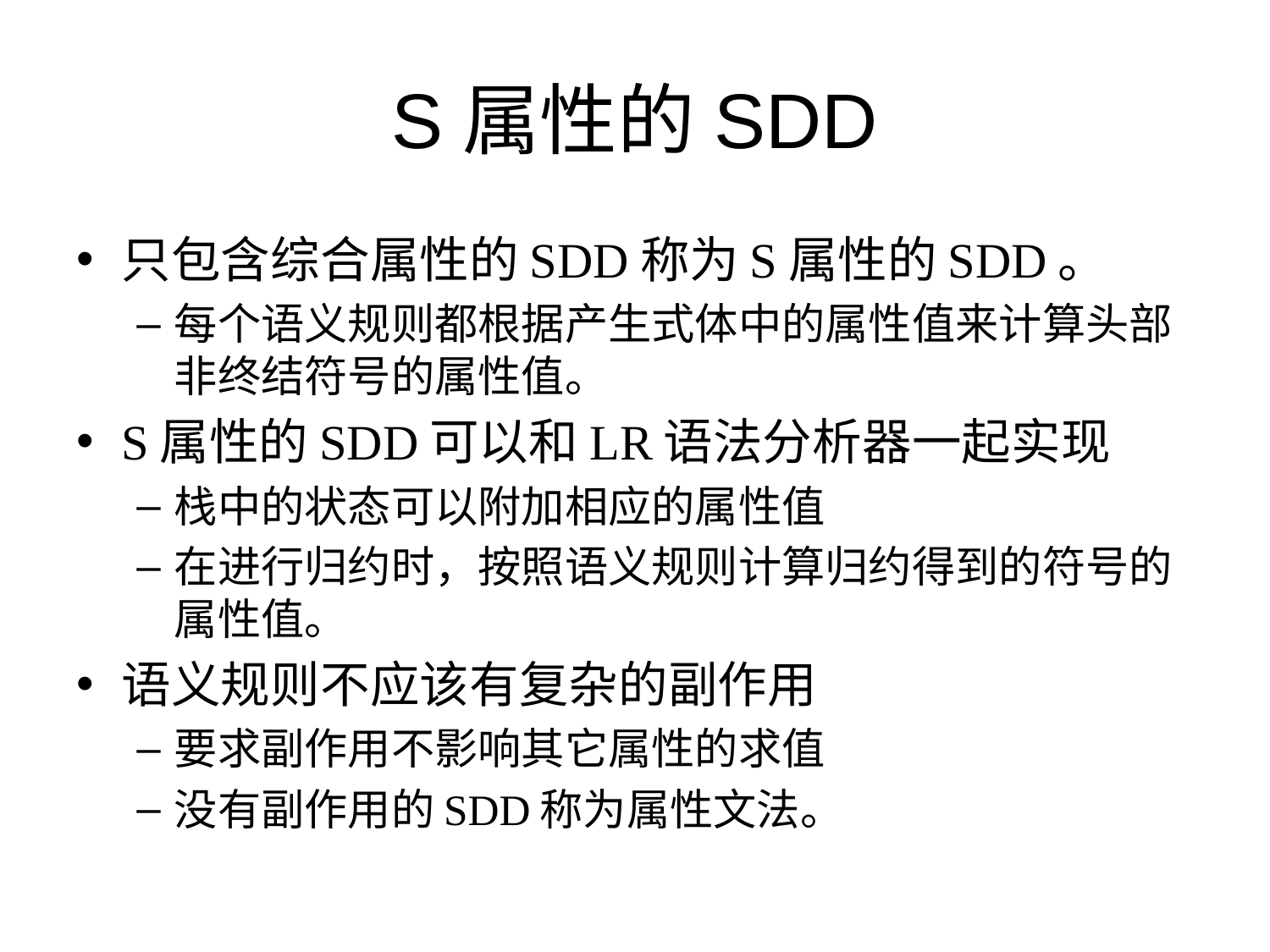

# S属性的SDD
只包含综合属性的SDD称为S属性的SDD。
每个语义规则都根据产生式体中的属性值来计算头部非终结符号的属性值。
S属性的SDD可以和LR语法分析器一起实现
栈中的状态可以附加相应的属性值
在进行归约时，按照语义规则计算归约得到的符号的属性值。
语义规则不应该有复杂的副作用
要求副作用不影响其它属性的求值
没有副作用的SDD称为属性文法。